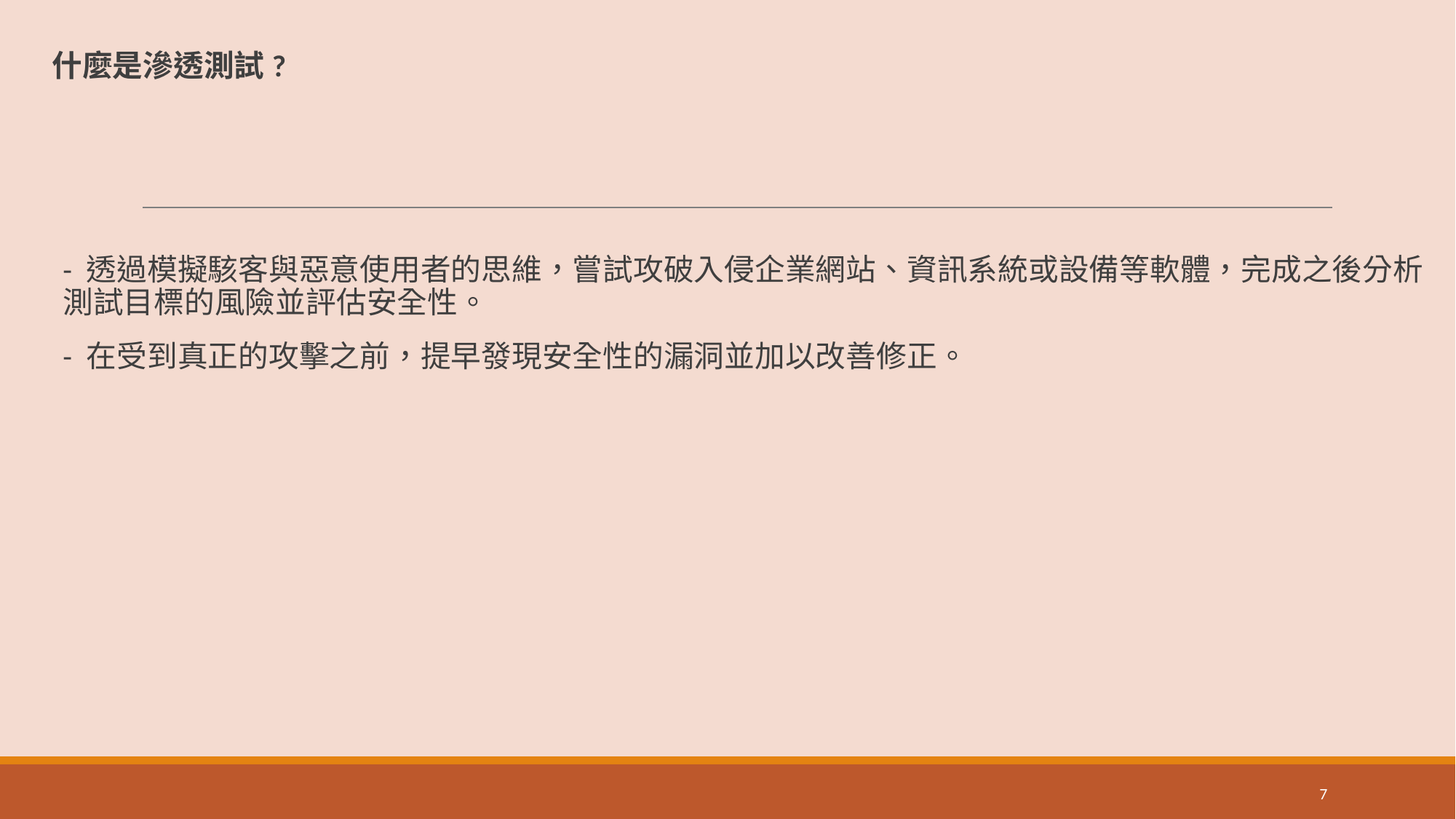

什麼是滲透測試?
- 透過模擬駭客與惡意使用者的思維，嘗試攻破入侵企業網站、資訊系統或設備等軟體，完成之後分析測試目標的風險並評估安全性。
- 在受到真正的攻擊之前，提早發現安全性的漏洞並加以改善修正。
7